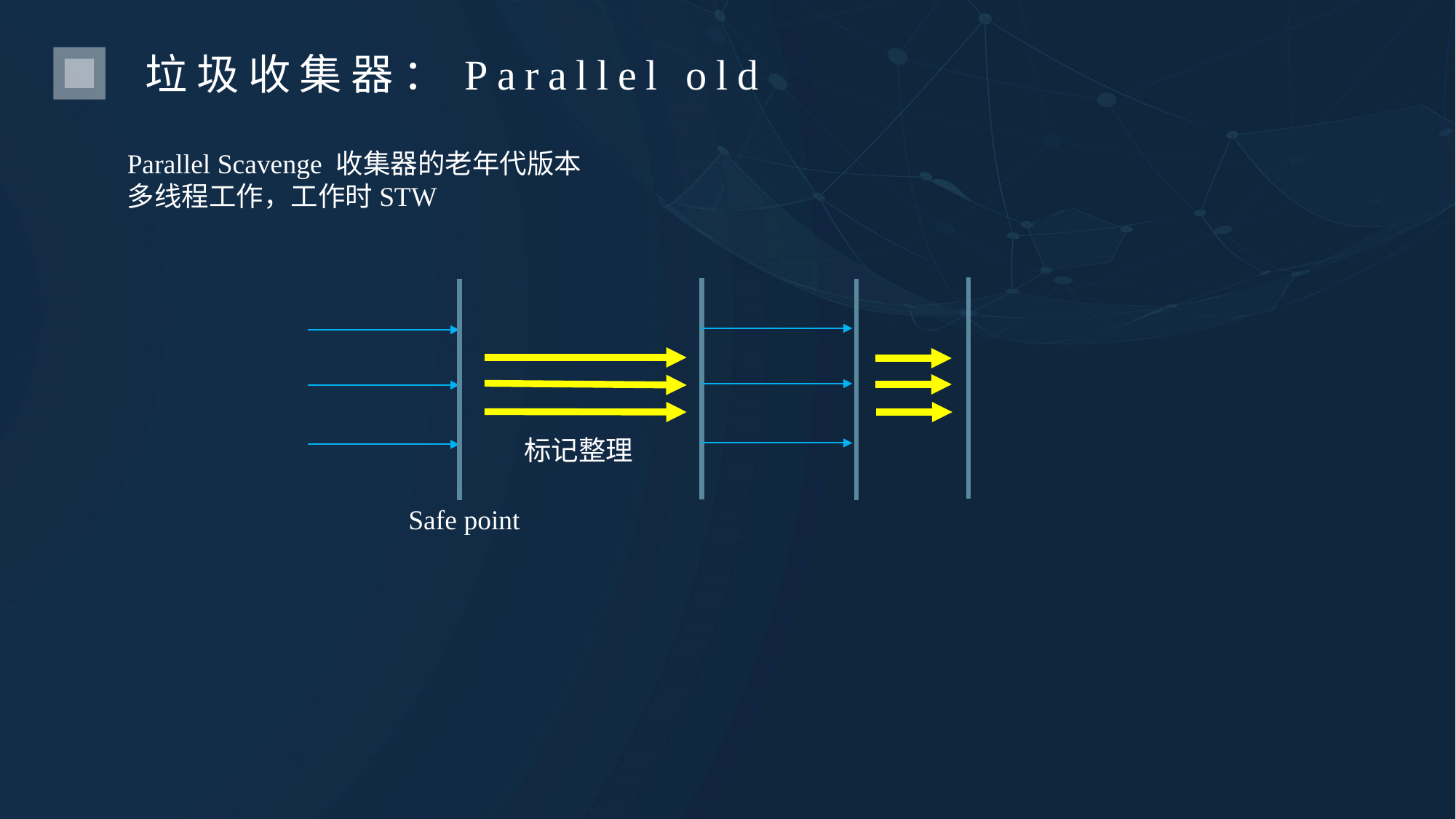

垃圾收集器：Parallel old

Parallel Scavenge 收集器的老年代版本
多线程工作，工作时STW
标记整理
Safe point